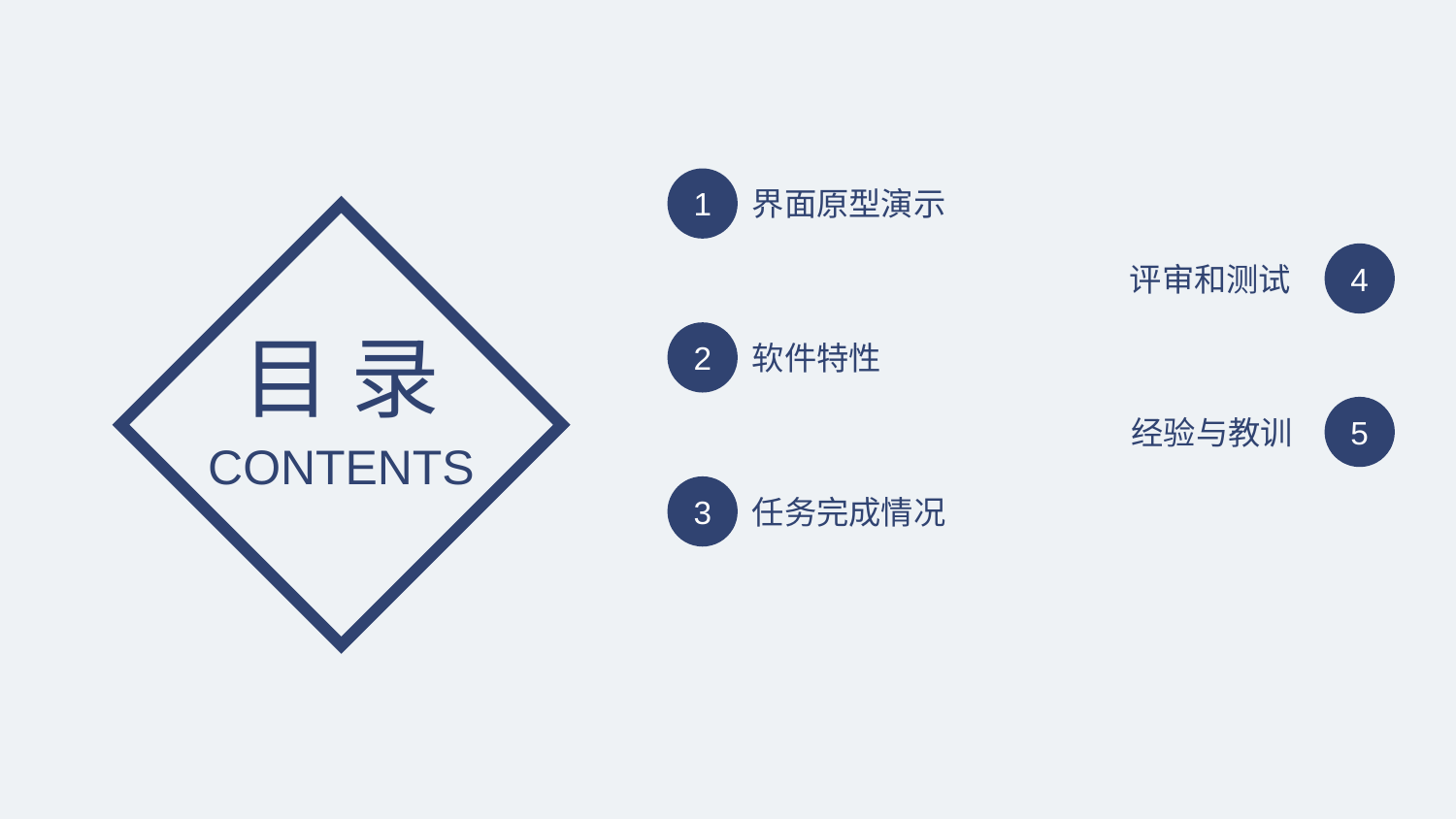

1
界面原型演示

4
评审和测试
目 录
2
软件特性
5
经验与教训
CONTENTS
3
任务完成情况